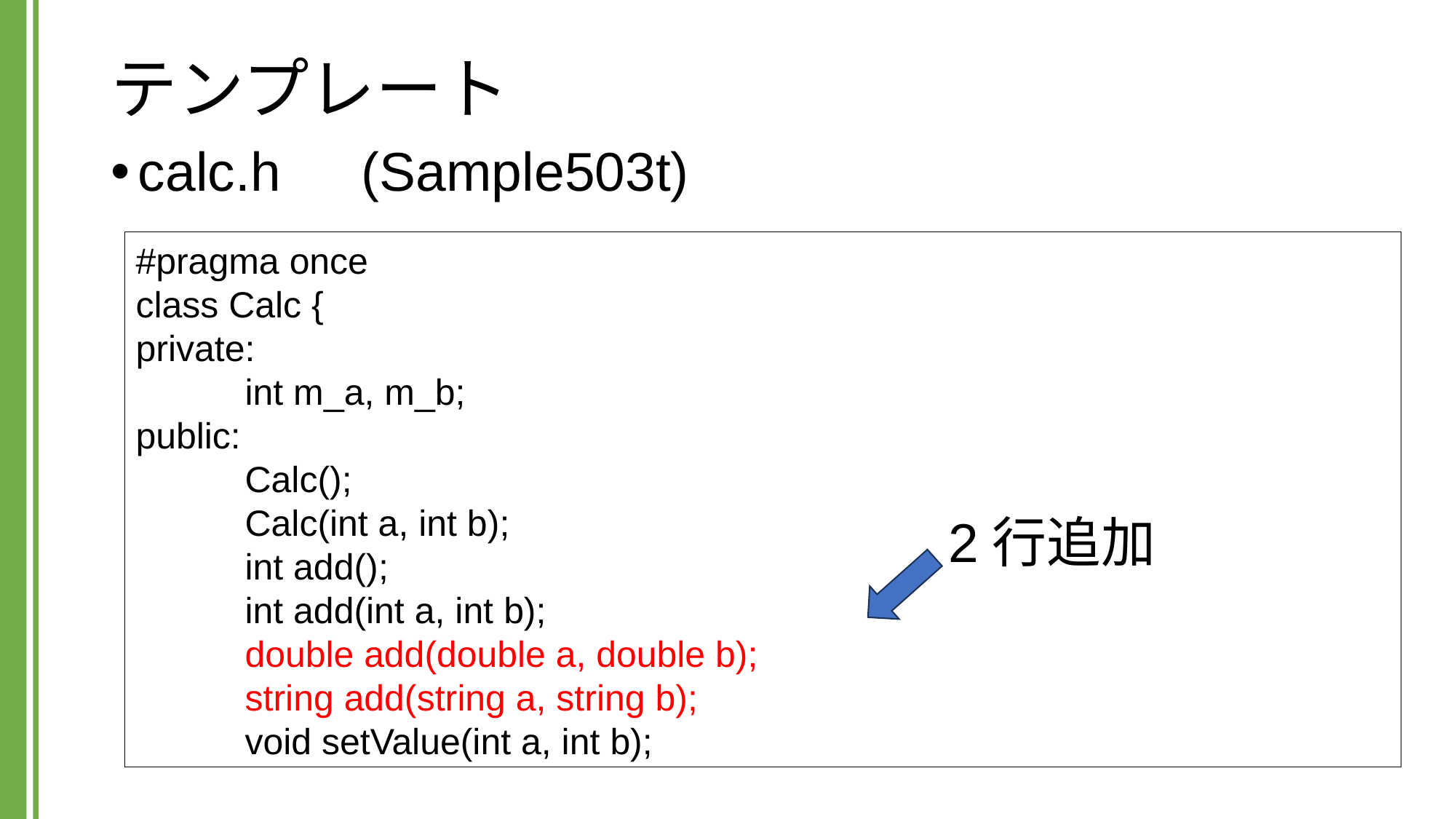

# テンプレート
calc.h　(Sample503t)

#pragma once
class Calc {
private:
	int m_a, m_b;
public:
	Calc();
	Calc(int a, int b);
	int add();
	int add(int a, int b);
	double add(double a, double b);
	string add(string a, string b);
	void setValue(int a, int b);
2行追加